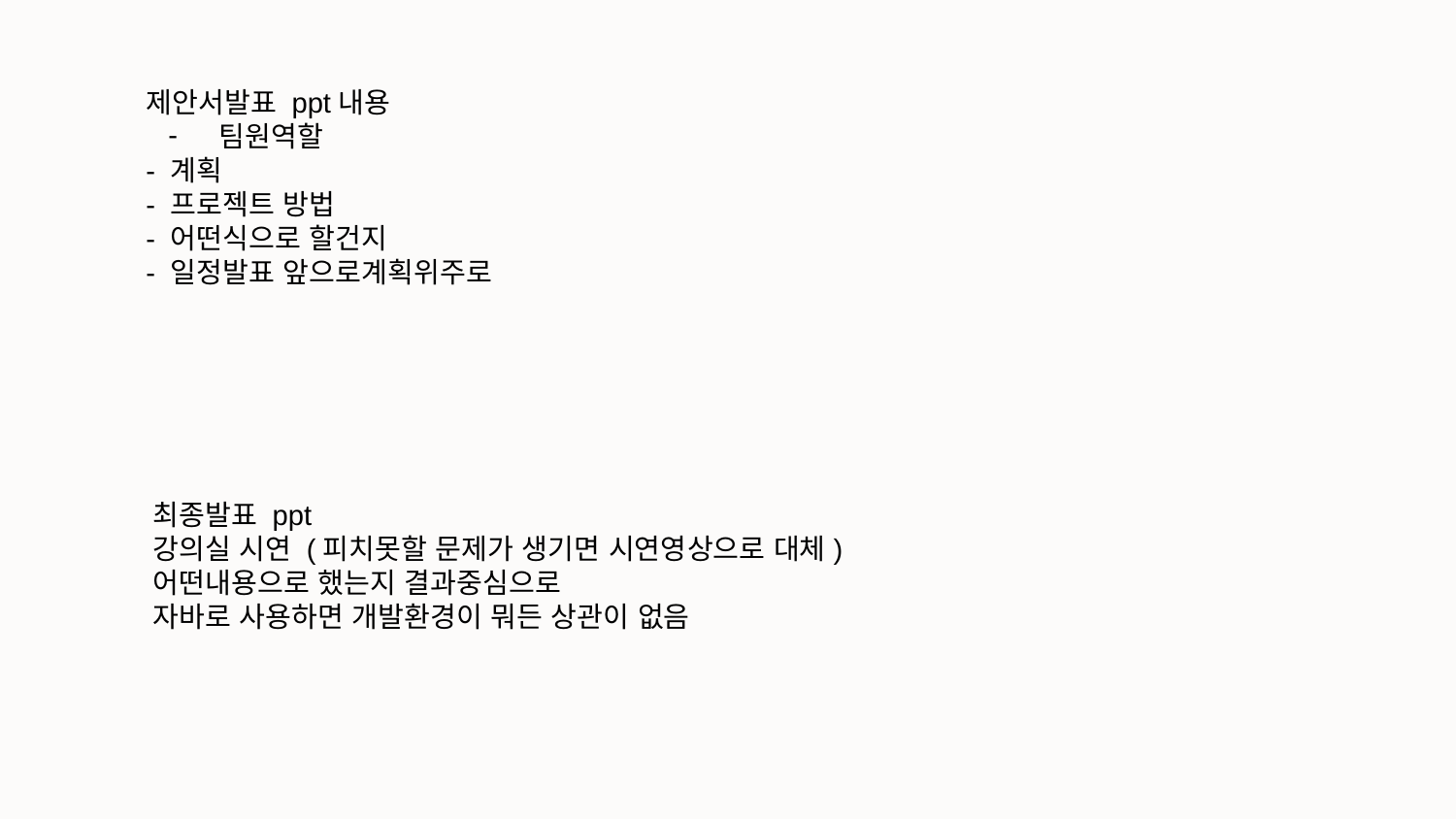

제안서발표 ppt내용
팀원역할
- 계획
- 프로젝트 방법
- 어떤식으로 할건지
- 일정발표 앞으로계획위주로
최종발표 ppt
강의실 시연 (피치못할 문제가 생기면 시연영상으로 대체)
어떤내용으로 했는지 결과중심으로
자바로 사용하면 개발환경이 뭐든 상관이 없음